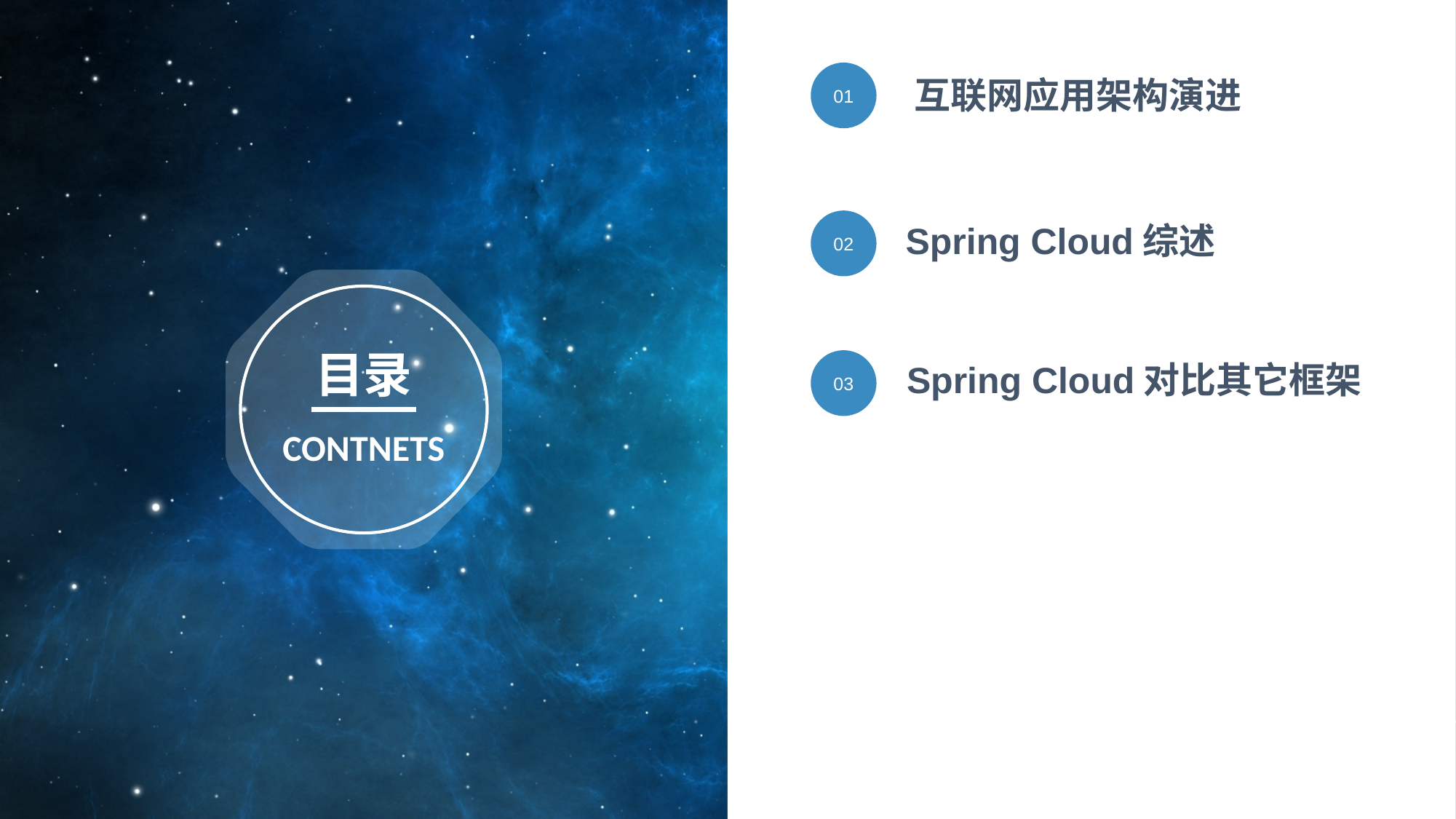

01
互联网应用架构演进
02
Spring Cloud综述

目录
03
Spring Cloud对比其它框架
CONTNETS